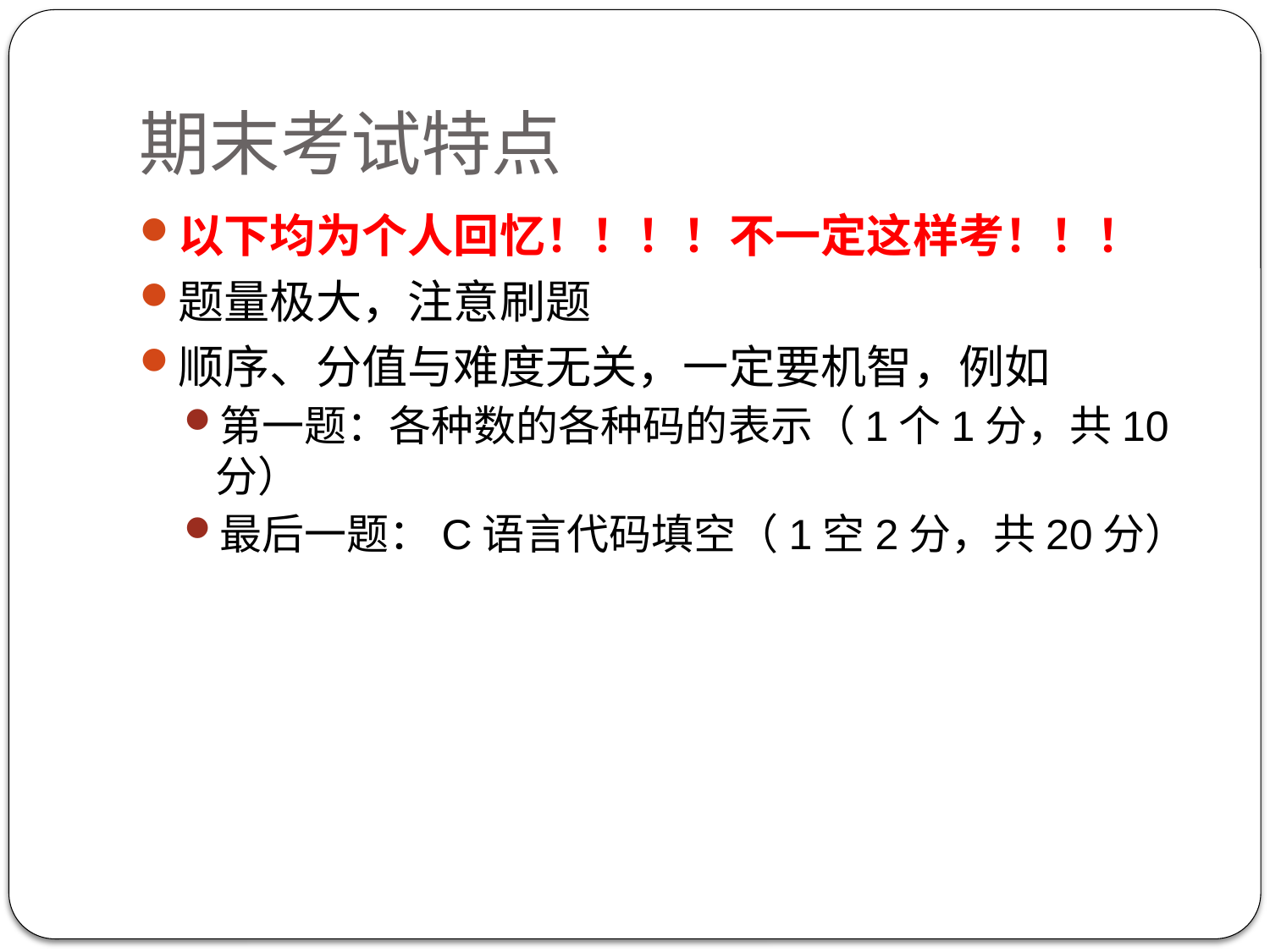

# 期末考试特点
以下均为个人回忆！！！！不一定这样考！！！
题量极大，注意刷题
顺序、分值与难度无关，一定要机智，例如
第一题：各种数的各种码的表示（1个1分，共10分）
最后一题：C语言代码填空（1空2分，共20分）